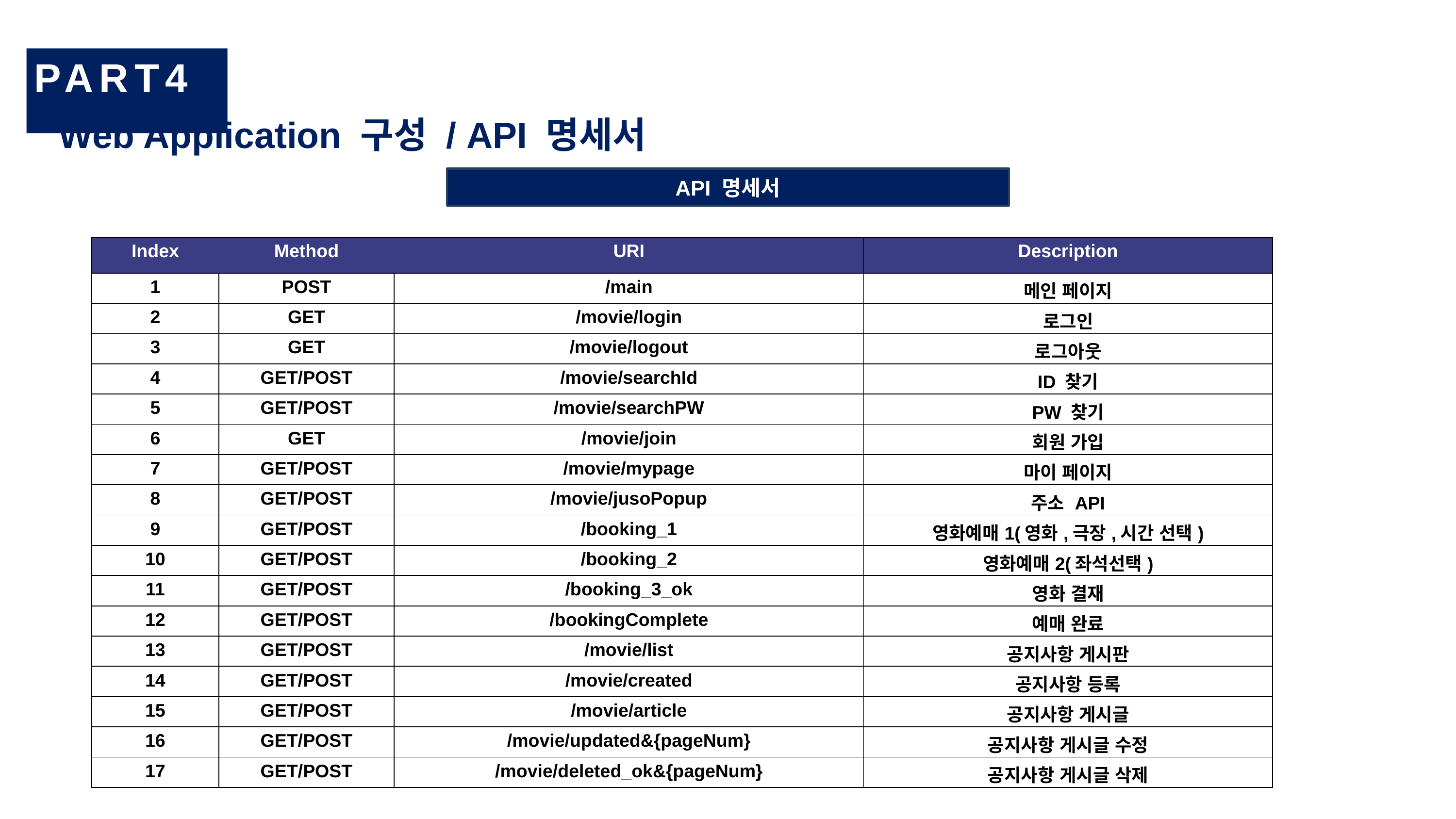

PART4
Web Application 구성 / API 명세서
API 명세서
| Index | Method | URI | Description |
| --- | --- | --- | --- |
| 1 | POST | /main | 메인 페이지 |
| 2 | GET | /movie/login | 로그인 |
| 3 | GET | /movie/logout | 로그아웃 |
| 4 | GET/POST | /movie/searchId | ID 찾기 |
| 5 | GET/POST | /movie/searchPW | PW 찾기 |
| 6 | GET | /movie/join | 회원 가입 |
| 7 | GET/POST | /movie/mypage | 마이 페이지 |
| 8 | GET/POST | /movie/jusoPopup | 주소 API |
| 9 | GET/POST | /booking\_1 | 영화예매1(영화,극장,시간 선택) |
| 10 | GET/POST | /booking\_2 | 영화예매2(좌석선택) |
| 11 | GET/POST | /booking\_3\_ok | 영화 결재 |
| 12 | GET/POST | /bookingComplete | 예매 완료 |
| 13 | GET/POST | /movie/list | 공지사항 게시판 |
| 14 | GET/POST | /movie/created | 공지사항 등록 |
| 15 | GET/POST | /movie/article | 공지사항 게시글 |
| 16 | GET/POST | /movie/updated&{pageNum} | 공지사항 게시글 수정 |
| 17 | GET/POST | /movie/deleted\_ok&{pageNum} | 공지사항 게시글 삭제 |